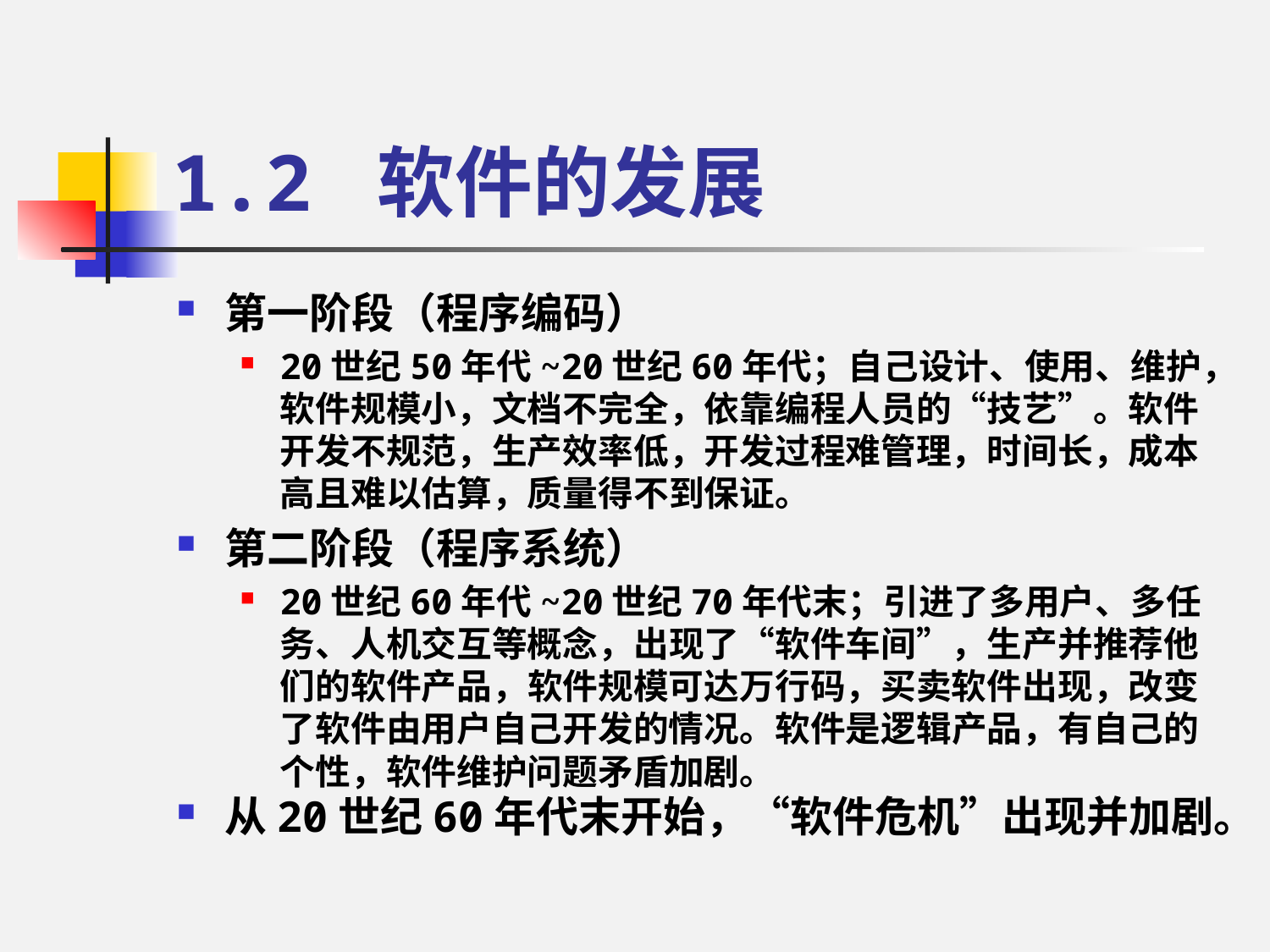

# 1.2 软件的发展
第一阶段（程序编码）
20世纪50年代~20世纪60年代；自己设计、使用、维护，软件规模小，文档不完全，依靠编程人员的“技艺”。软件开发不规范，生产效率低，开发过程难管理，时间长，成本高且难以估算，质量得不到保证。
第二阶段（程序系统）
20世纪60年代~20世纪70年代末；引进了多用户、多任务、人机交互等概念，出现了“软件车间”，生产并推荐他们的软件产品，软件规模可达万行码，买卖软件出现，改变了软件由用户自己开发的情况。软件是逻辑产品，有自己的个性，软件维护问题矛盾加剧。
从20世纪60年代末开始，“软件危机”出现并加剧。
8